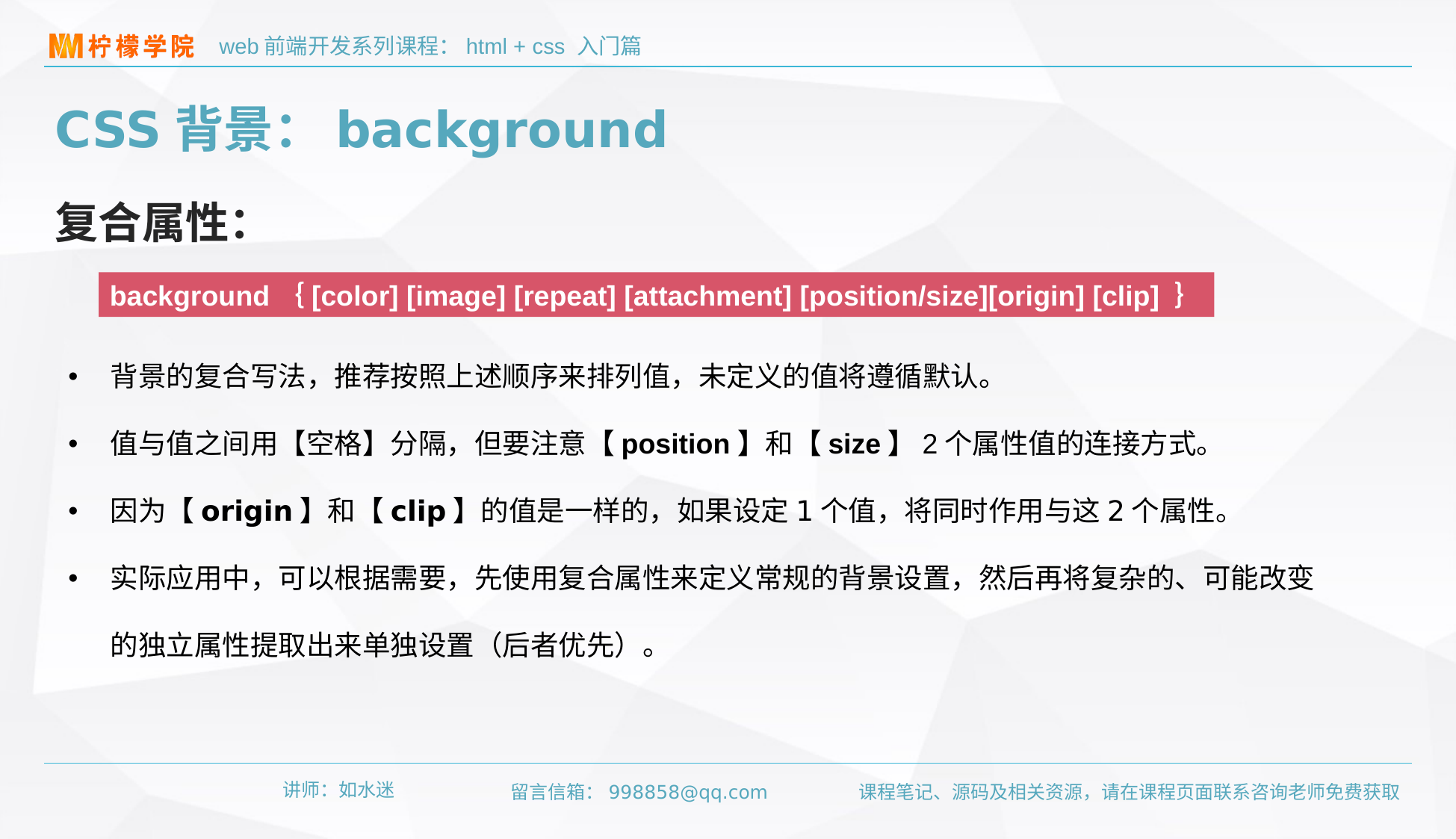

CSS背景：background
复合属性：
background｛[color] [image] [repeat] [attachment] [position/size][origin] [clip] ｝
背景的复合写法，推荐按照上述顺序来排列值，未定义的值将遵循默认。
值与值之间用【空格】分隔，但要注意【position】和【size】2个属性值的连接方式。
因为【origin】和【clip】的值是一样的，如果设定1个值，将同时作用与这2个属性。
实际应用中，可以根据需要，先使用复合属性来定义常规的背景设置，然后再将复杂的、可能改变的独立属性提取出来单独设置（后者优先）。